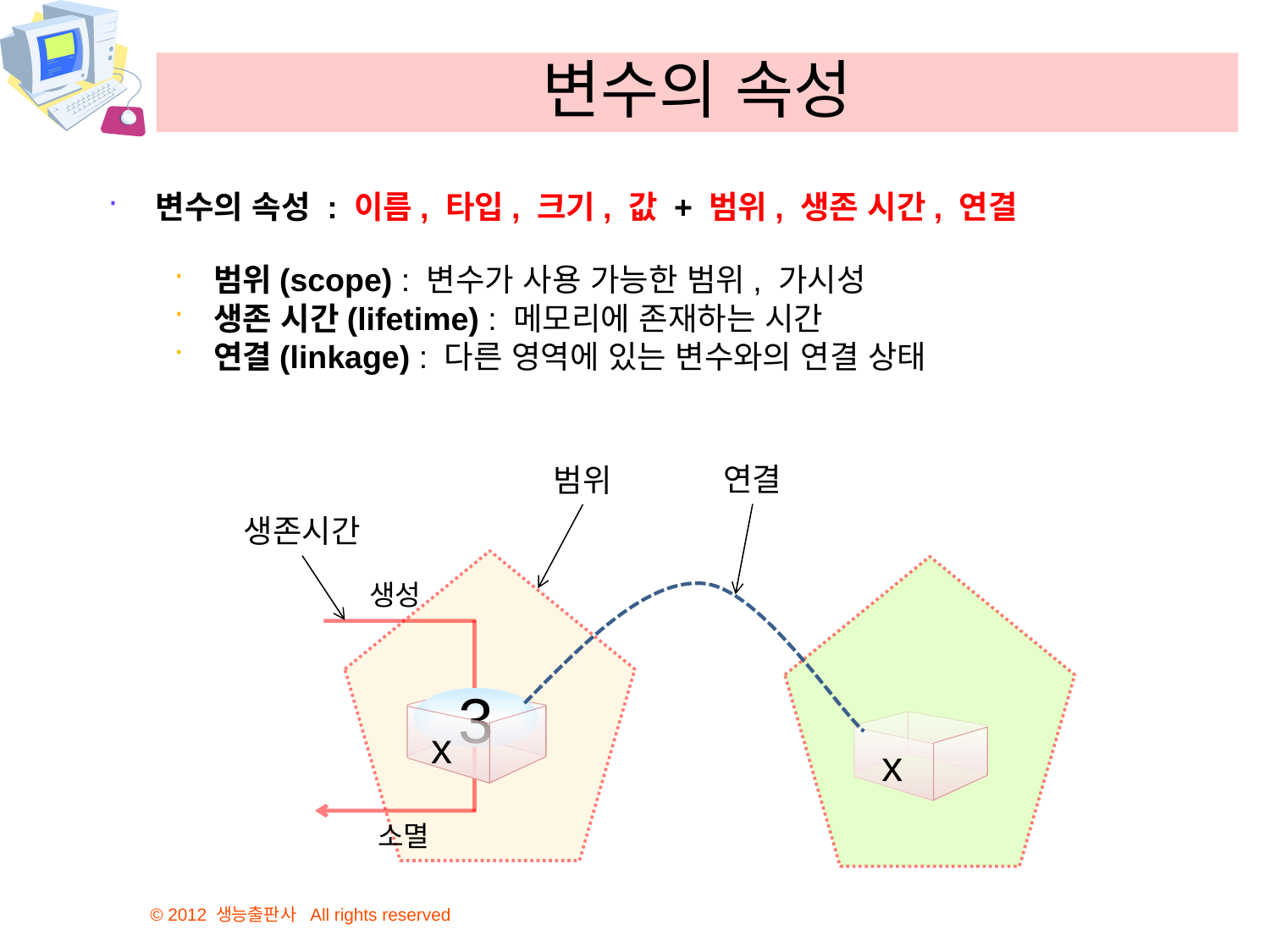

# 변수의 속성
변수의 속성 : 이름, 타입, 크기, 값 + 범위, 생존 시간, 연결
범위(scope) : 변수가 사용 가능한 범위, 가시성
생존 시간(lifetime) : 메모리에 존재하는 시간
연결(linkage) : 다른 영역에 있는 변수와의 연결 상태
연결
범위
생존시간

생성

3

x

x
소멸